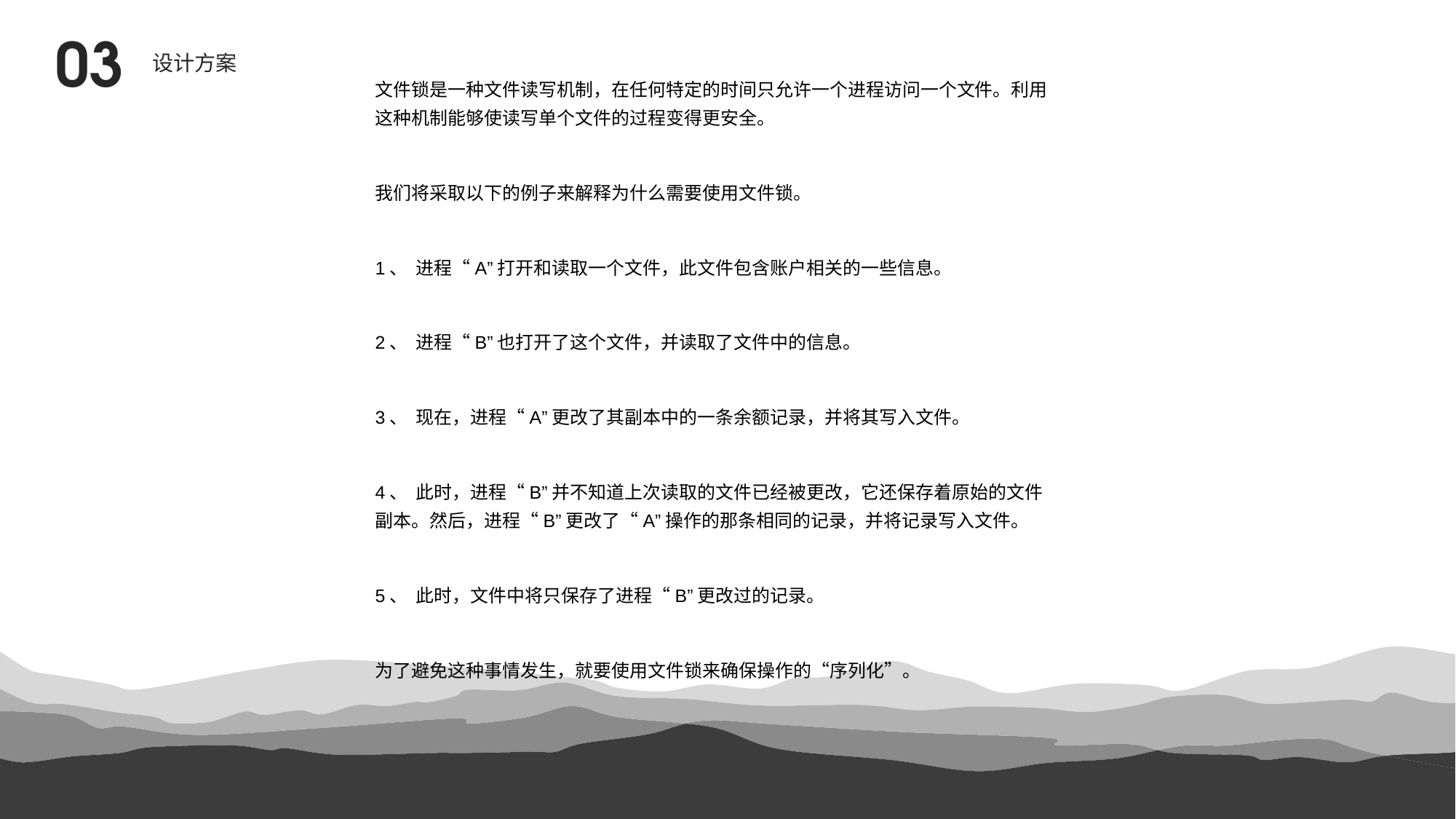

03
设计方案
文件锁是一种文件读写机制，在任何特定的时间只允许一个进程访问一个文件。利用这种机制能够使读写单个文件的过程变得更安全。

我们将采取以下的例子来解释为什么需要使用文件锁。

1、  进程“A”打开和读取一个文件，此文件包含账户相关的一些信息。

2、  进程“B”也打开了这个文件，并读取了文件中的信息。

3、  现在，进程“A”更改了其副本中的一条余额记录，并将其写入文件。

4、  此时，进程“B”并不知道上次读取的文件已经被更改，它还保存着原始的文件副本。然后，进程“B”更改了“A”操作的那条相同的记录，并将记录写入文件。

5、  此时，文件中将只保存了进程“B”更改过的记录。

为了避免这种事情发生，就要使用文件锁来确保操作的“序列化”。